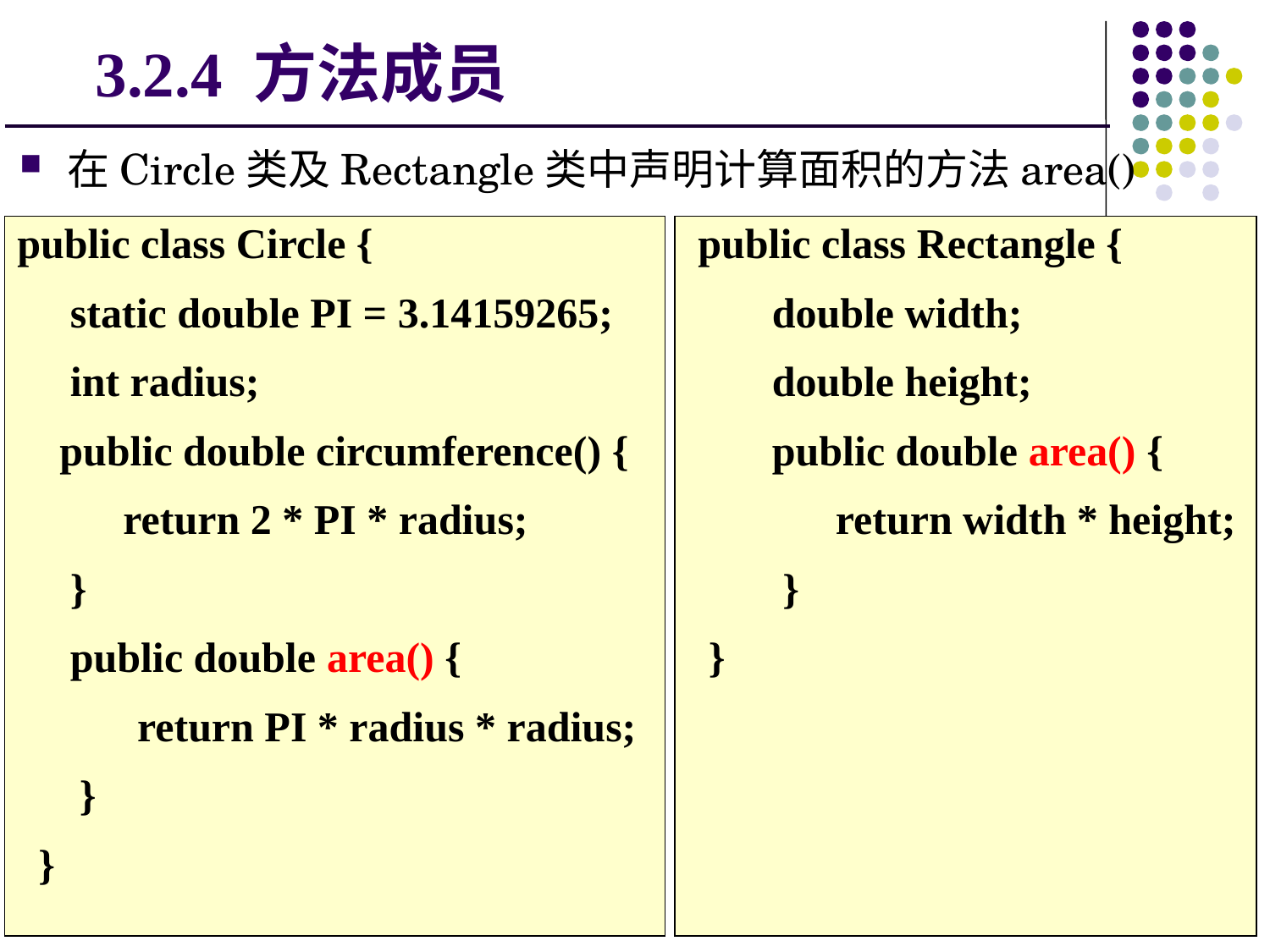

# 3.2.4 方法成员
在Circle类及Rectangle类中声明计算面积的方法area()

public class Circle {
     static double PI = 3.14159265;
     int radius;
    public double circumference() {
          return 2 * PI * radius;
     }
     public double area() {
    　  return PI * radius * radius;
　 }
  }
 public class Rectangle {
        double width;
        double height;
        public double area() {
              return width * height;
         }
  }